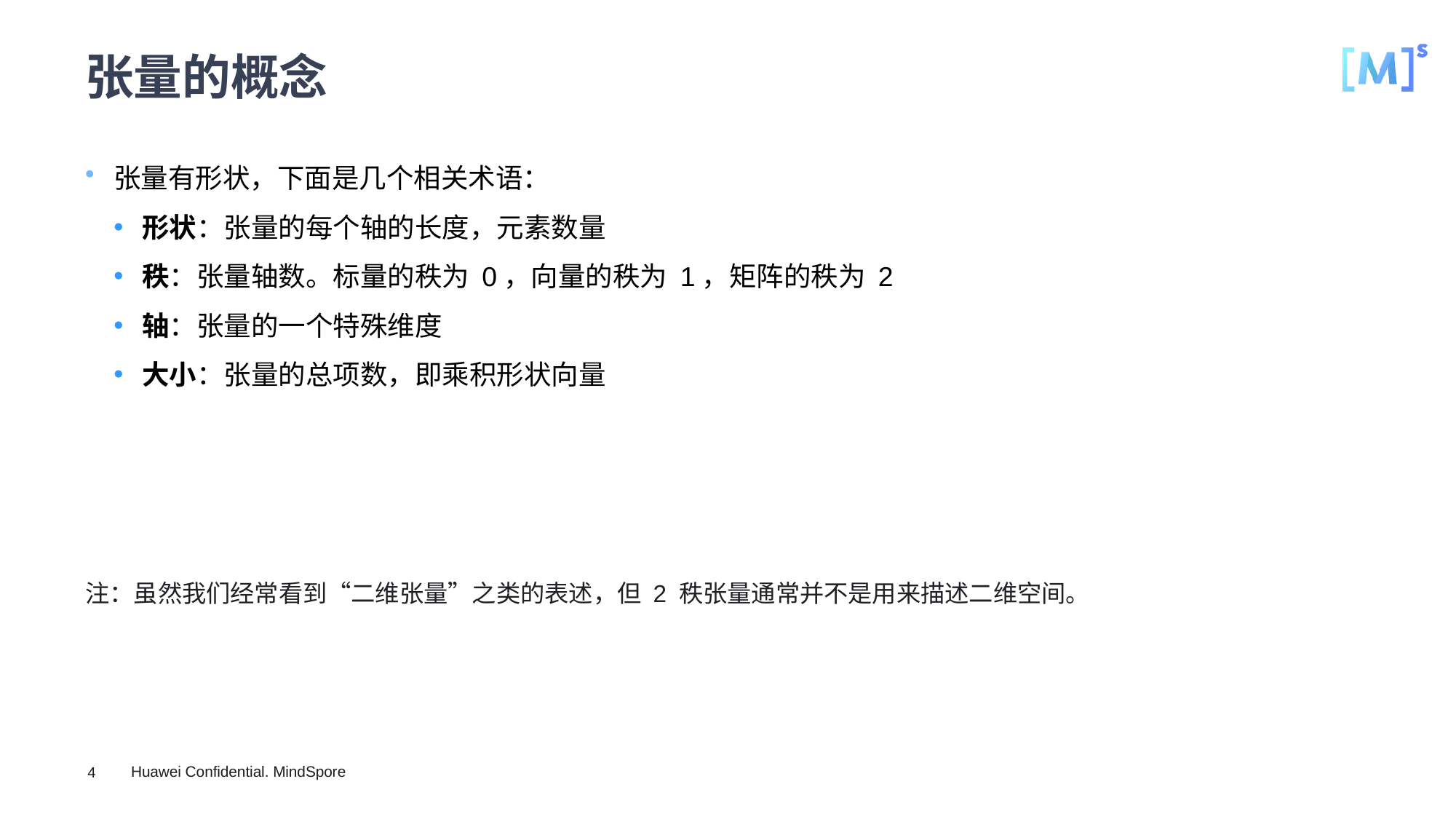

# 张量的概念
张量有形状，下面是几个相关术语：
形状：张量的每个轴的长度，元素数量
秩：张量轴数。标量的秩为 0，向量的秩为 1，矩阵的秩为 2
轴：张量的一个特殊维度
大小：张量的总项数，即乘积形状向量
注：虽然我们经常看到“二维张量”之类的表述，但 2 秩张量通常并不是用来描述二维空间。